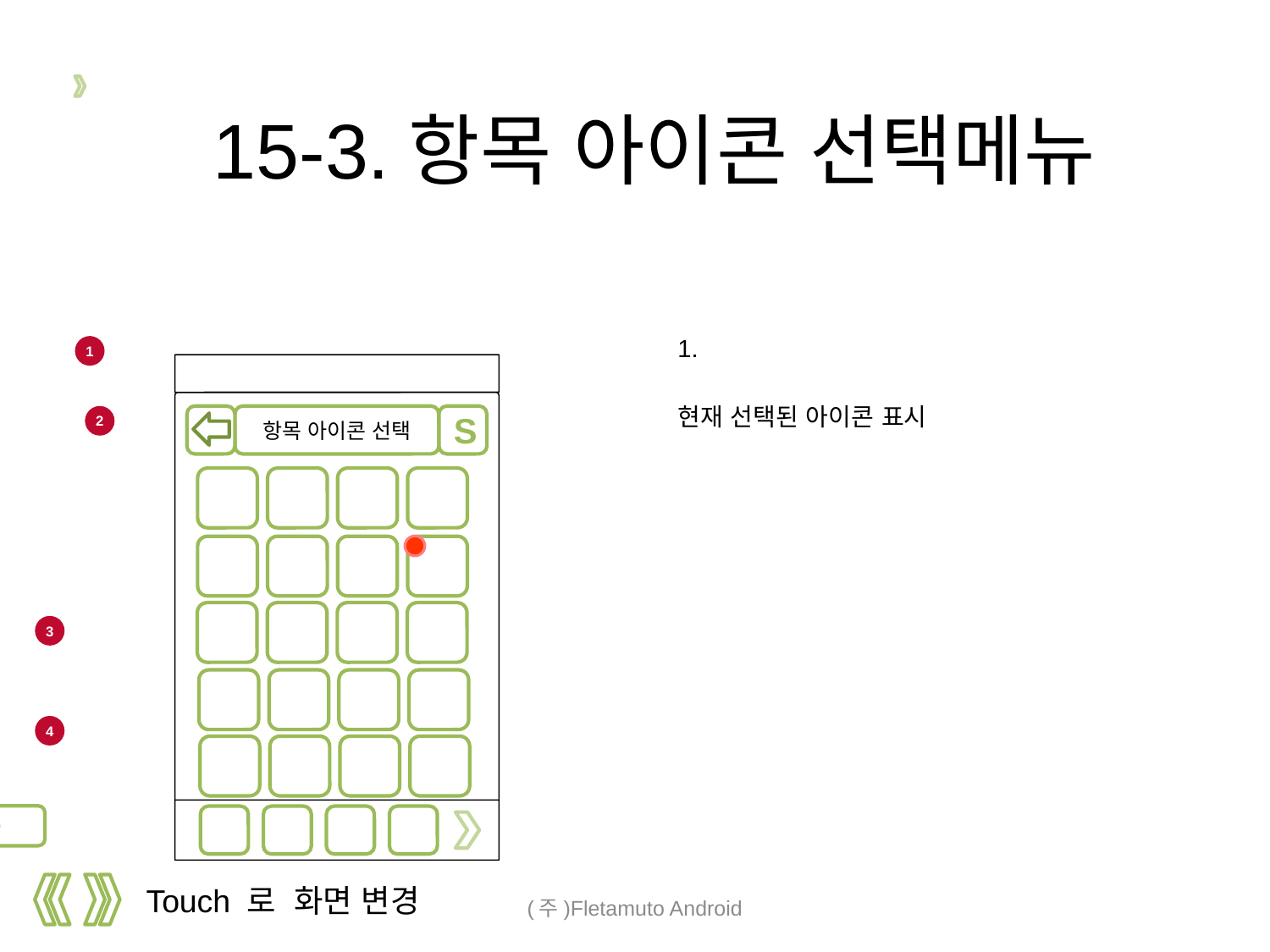

# 15-3.항목 아이콘 선택메뉴

문화생활
쇼핑
1
1.

현재 선택된 아이콘 표시
1

1

2

항목 아이콘 선택
S

통신비

3

4

음식           \350,000

Touch 로  화면 변경
(주)Fletamuto Android